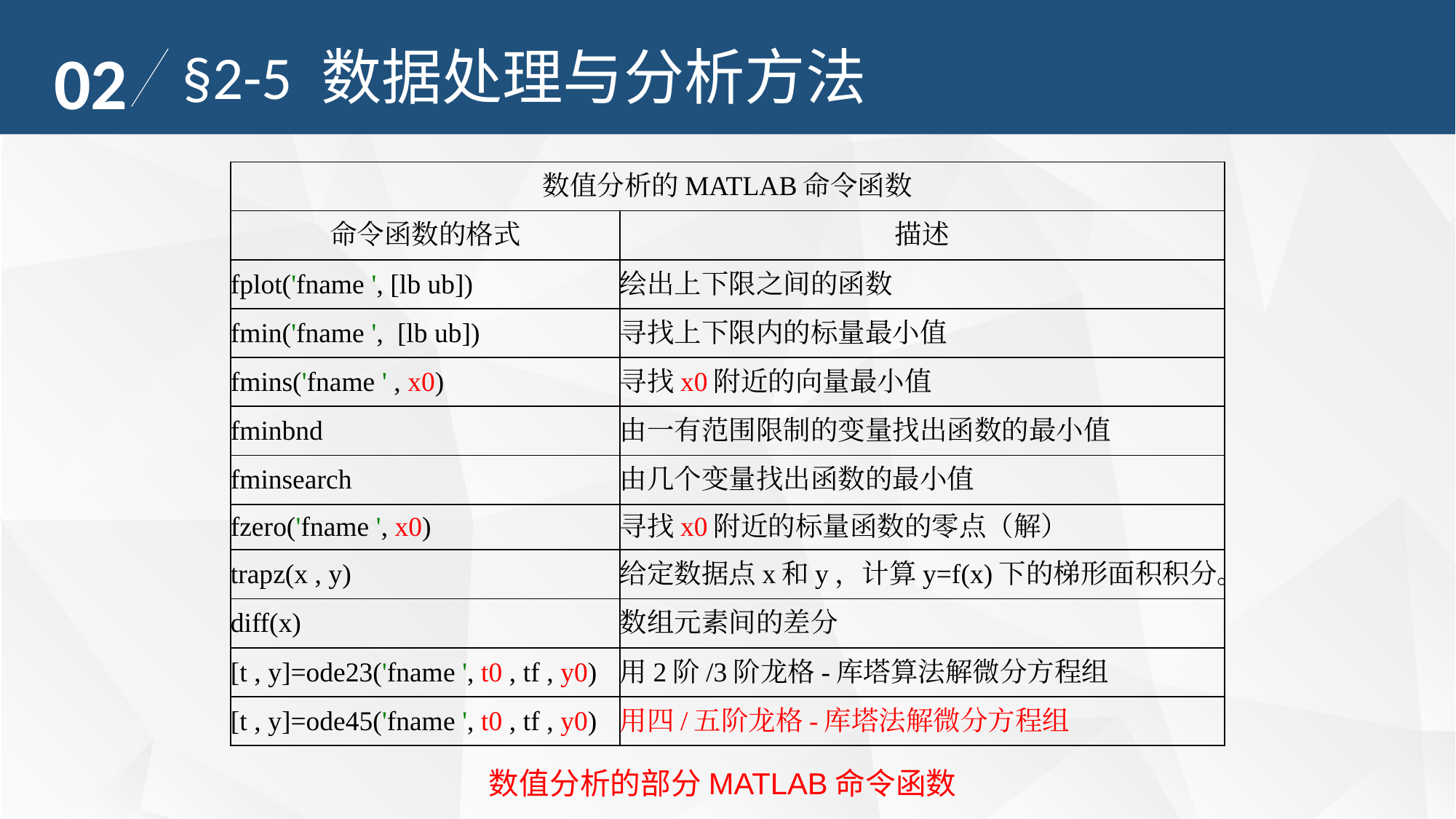

02
§2-5 数据处理与分析方法
| 数值分析的MATLAB命令函数 |  |
| --- | --- |
| 命令函数的格式 | 描述 |
| fplot('fname ', [lb ub]) | 绘出上下限之间的函数 |
| fmin('fname ', [lb ub]) | 寻找上下限内的标量最小值 |
| fmins('fname ' , x0) | 寻找x0附近的向量最小值 |
| fminbnd | 由一有范围限制的变量找出函数的最小值 |
| fminsearch | 由几个变量找出函数的最小值 |
| fzero('fname ', x0) | 寻找x0附近的标量函数的零点（解） |
| trapz(x , y) | 给定数据点x和y，计算y=f(x)下的梯形面积积分。 |
| diff(x) | 数组元素间的差分 |
| [t , y]=ode23('fname ', t0 , tf , y0) | 用2阶/3阶龙格-库塔算法解微分方程组 |
| [t , y]=ode45('fname ', t0 , tf , y0) | 用四/五阶龙格-库塔法解微分方程组 |
数值分析的部分MATLAB命令函数